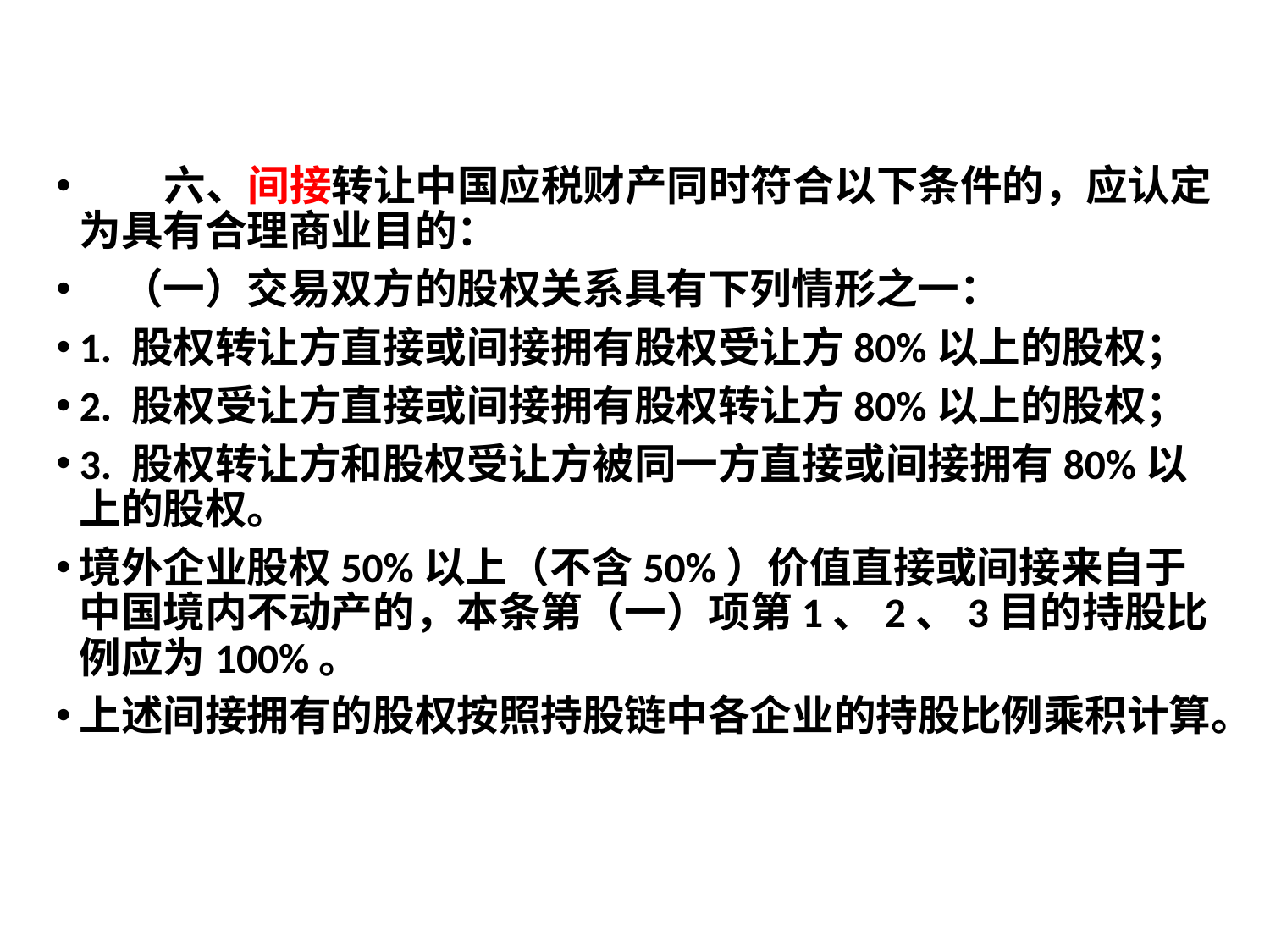

#
        六、间接转让中国应税财产同时符合以下条件的，应认定为具有合理商业目的：
　（一）交易双方的股权关系具有下列情形之一：
1. 股权转让方直接或间接拥有股权受让方80%以上的股权；
2. 股权受让方直接或间接拥有股权转让方80%以上的股权；
3. 股权转让方和股权受让方被同一方直接或间接拥有80%以上的股权。
境外企业股权50%以上（不含50%）价值直接或间接来自于中国境内不动产的，本条第（一）项第1、2、3目的持股比例应为100%。
上述间接拥有的股权按照持股链中各企业的持股比例乘积计算。